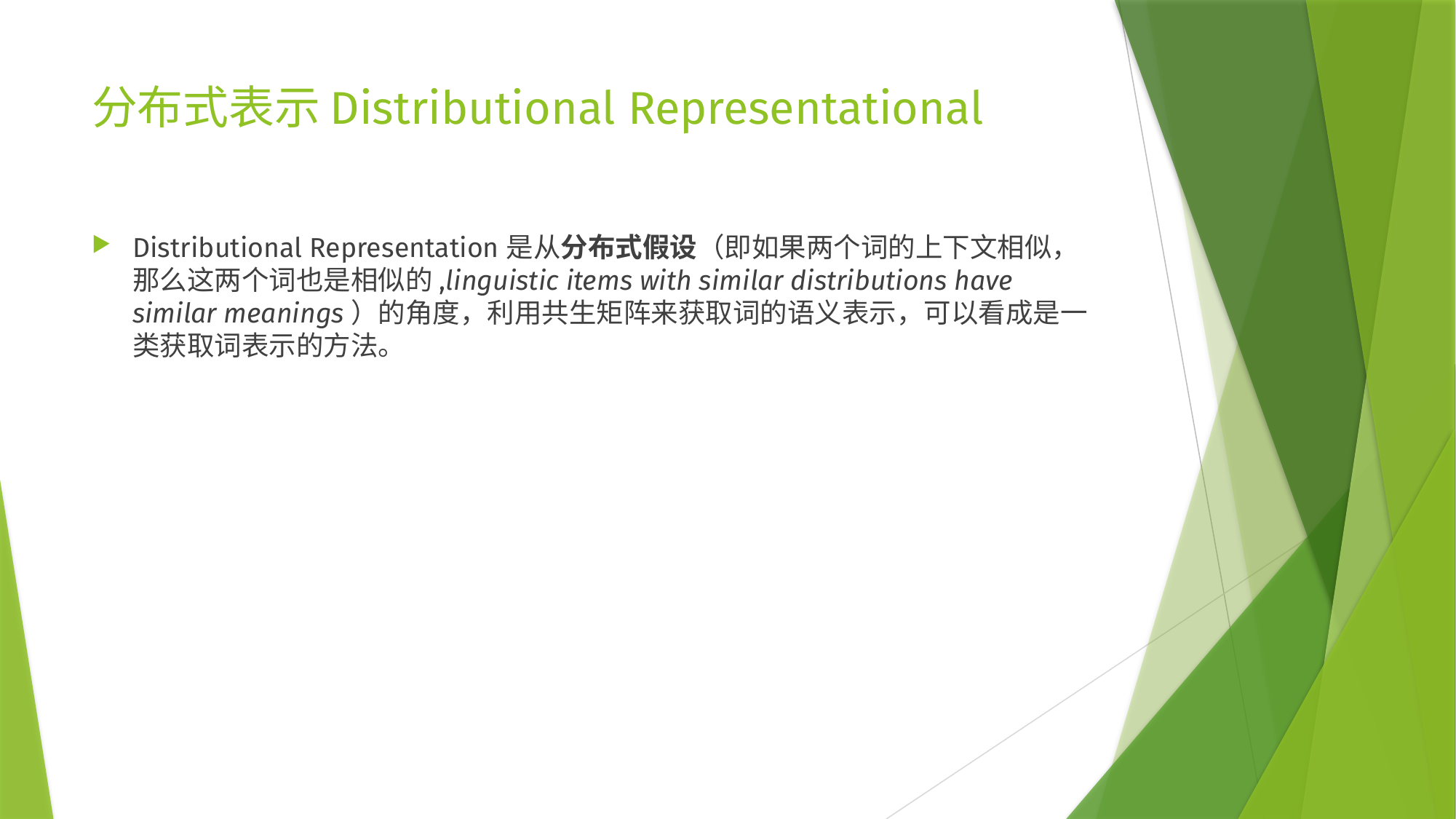

# 分布式表示Distributional Representational

Distributional Representation是从分布式假设（即如果两个词的上下文相似，那么这两个词也是相似的,linguistic items with similar distributions have similar meanings）的角度，利用共生矩阵来获取词的语义表示，可以看成是一类获取词表示的方法。